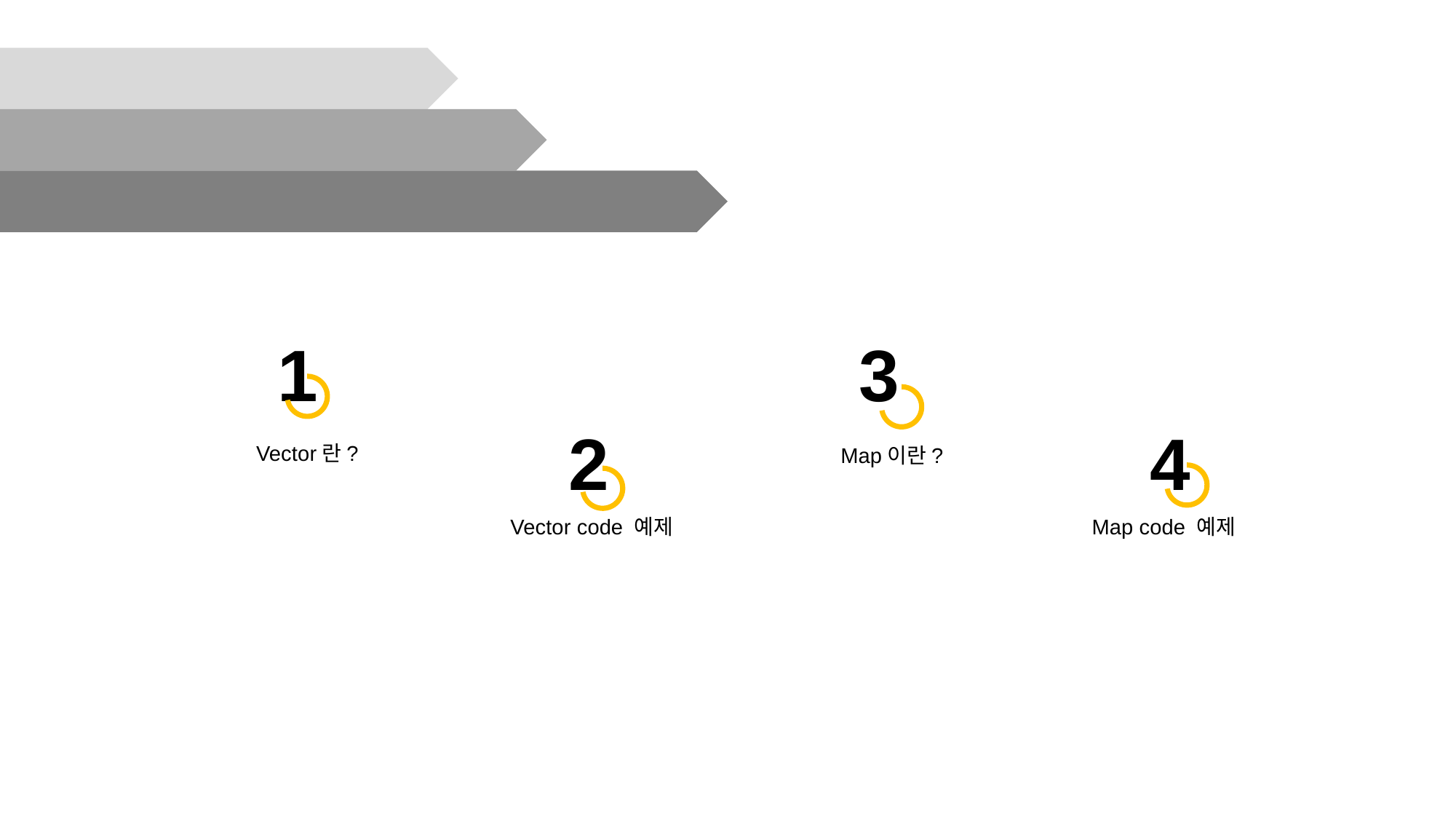

3
1

2
4
Vector란?
Map이란?

Vector code 예제
 Map code 예제